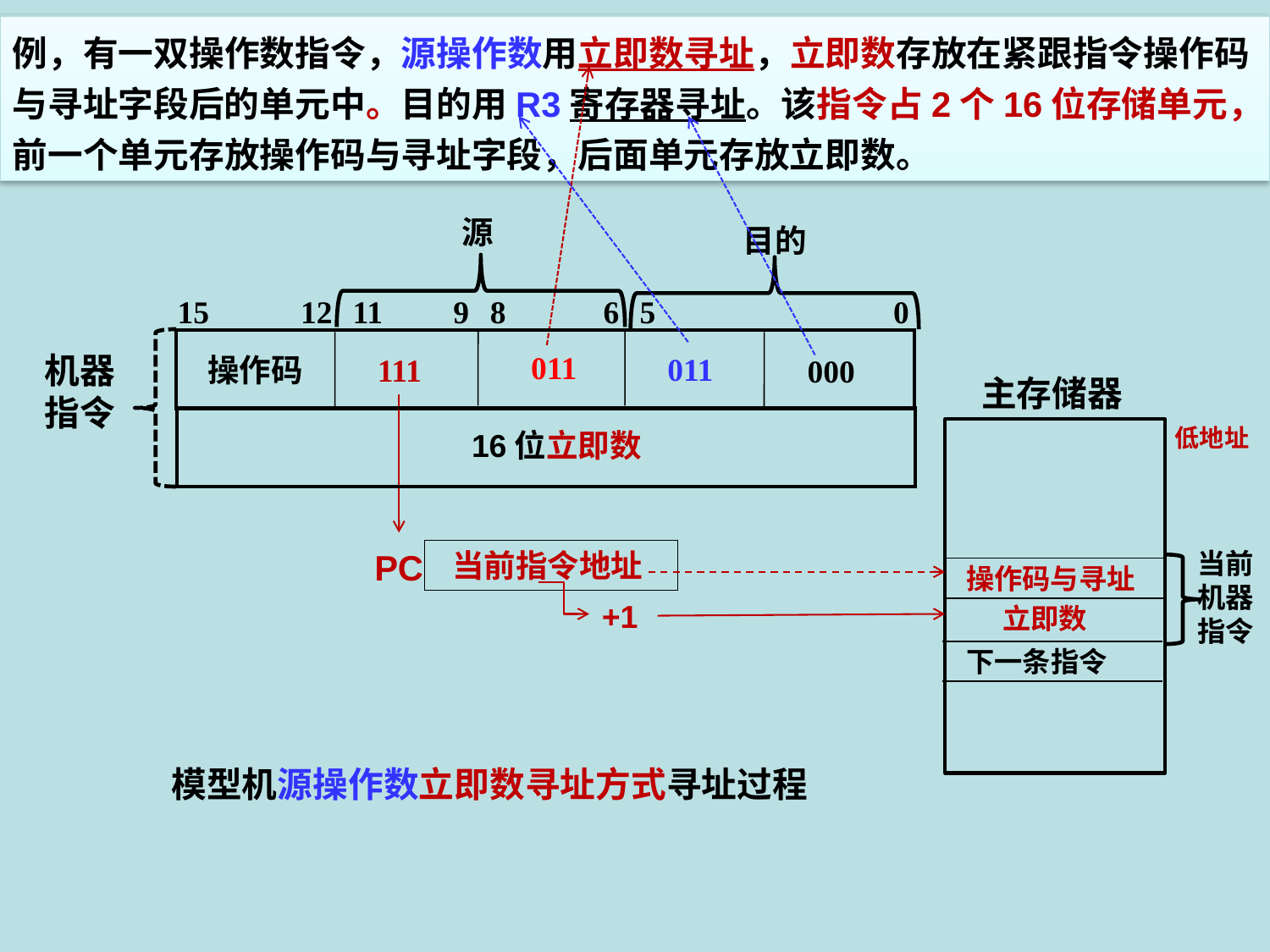

例，有一双操作数指令，源操作数用立即数寻址，立即数存放在紧跟指令操作码与寻址字段后的单元中。目的用R3寄存器寻址。该指令占2个16位存储单元，前一个单元存放操作码与寻址字段，后面单元存放立即数。

源
目的
15
  12
11
  9
8
  6
  5
  0

操作码

机器指令
011
011
111
000
主存储器

低地址
16位立即数

PC
当前机器指令
 当前指令地址
操作码与寻址

+1
立即数
下一条指令
模型机源操作数立即数寻址方式寻址过程